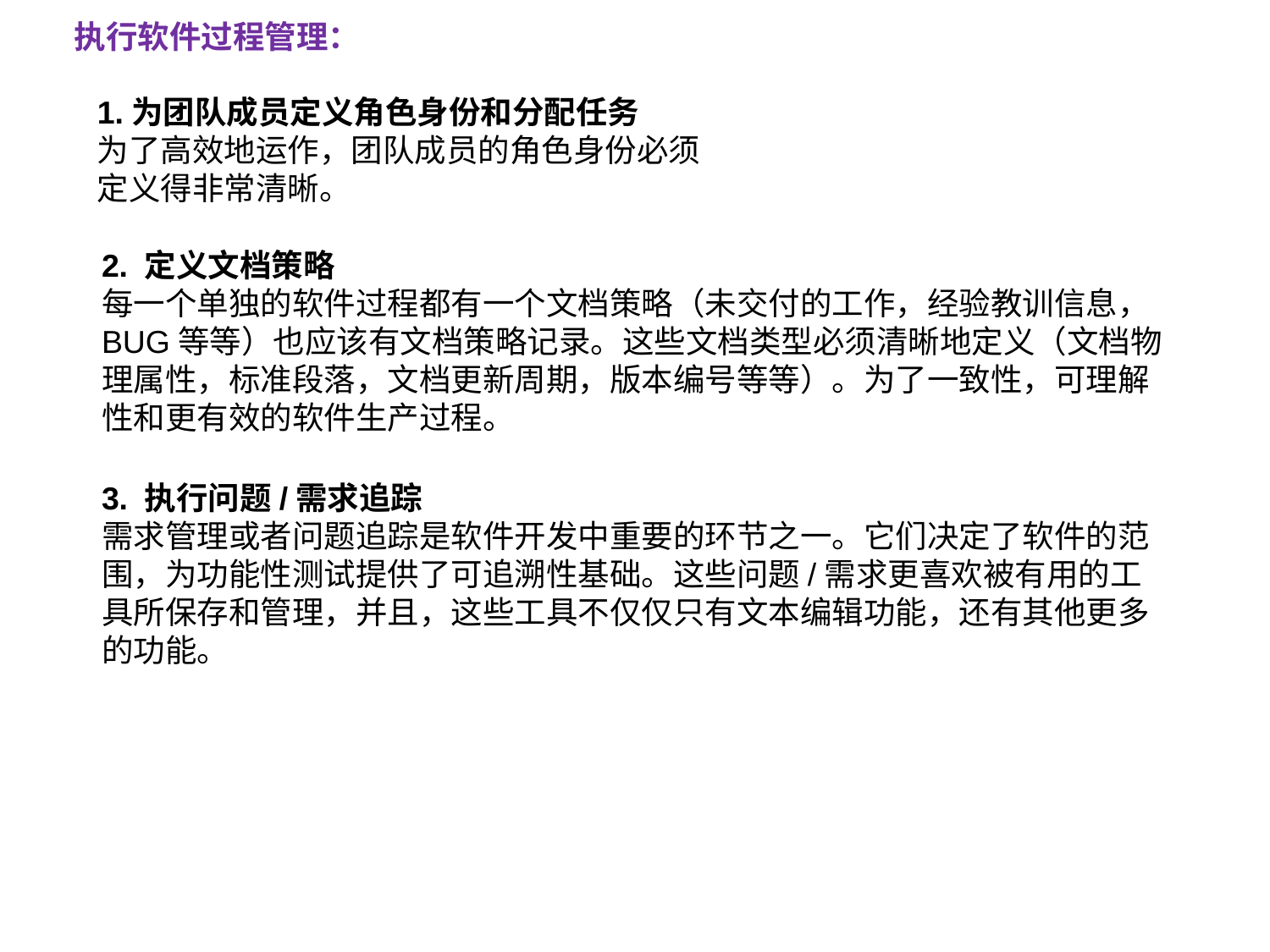

执行软件过程管理：
1.为团队成员定义角色身份和分配任务
为了高效地运作，团队成员的角色身份必须定义得非常清晰。
2. 定义文档策略
每一个单独的软件过程都有一个文档策略（未交付的工作，经验教训信息，BUG等等）也应该有文档策略记录。这些文档类型必须清晰地定义（文档物理属性，标准段落，文档更新周期，版本编号等等）。为了一致性，可理解性和更有效的软件生产过程。
3. 执行问题/需求追踪
需求管理或者问题追踪是软件开发中重要的环节之一。它们决定了软件的范围，为功能性测试提供了可追溯性基础。这些问题/需求更喜欢被有用的工具所保存和管理，并且，这些工具不仅仅只有文本编辑功能，还有其他更多的功能。